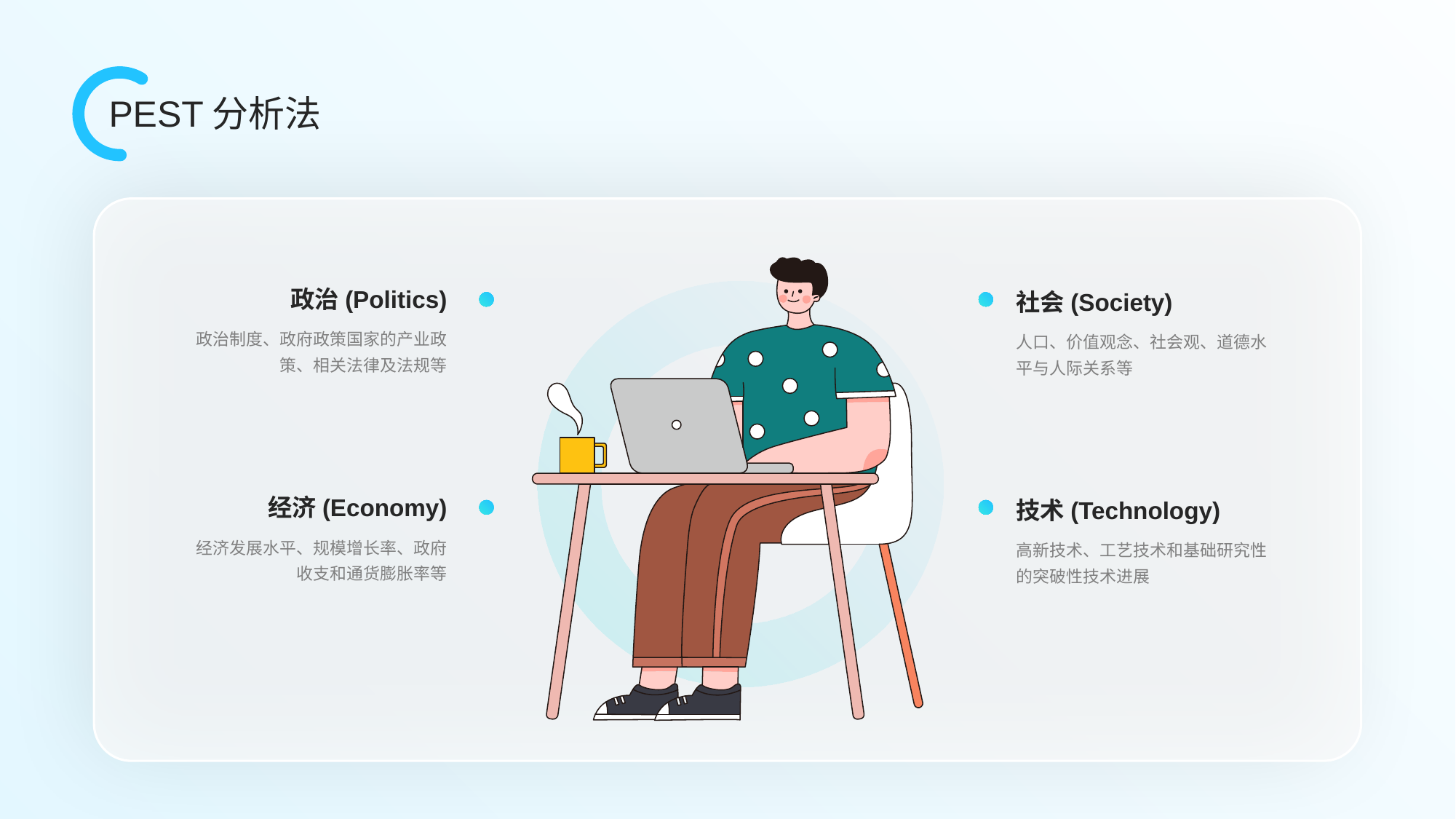

PEST分析法

政治(Politics)

社会(Society)

政治制度、政府政策国家的产业政策、相关法律及法规等
人口、价值观念、社会观、道德水平与人际关系等
经济(Economy)
技术(Technology)

经济发展水平、规模增长率、政府收支和通货膨胀率等
高新技术、工艺技术和基础研究性的突破性技术进展